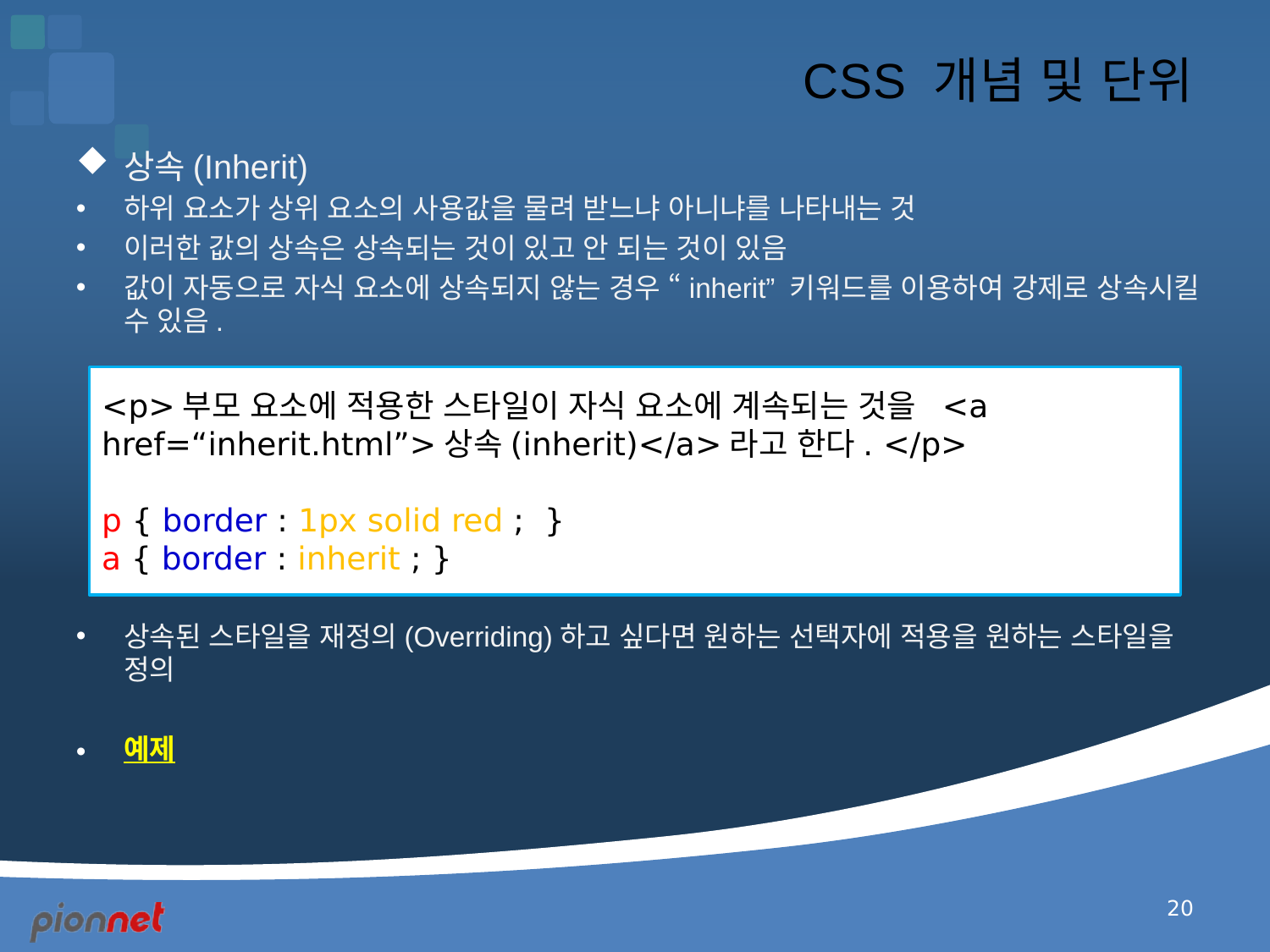

# CSS 개념 및 단위
상속(Inherit)
하위 요소가 상위 요소의 사용값을 물려 받느냐 아니냐를 나타내는 것
이러한 값의 상속은 상속되는 것이 있고 안 되는 것이 있음
값이 자동으로 자식 요소에 상속되지 않는 경우 “inherit” 키워드를 이용하여 강제로 상속시킬 수 있음.

상속된 스타일을 재정의(Overriding)하고 싶다면 원하는 선택자에 적용을 원하는 스타일을 정의

예제

<p>부모 요소에 적용한 스타일이 자식 요소에 계속되는 것을  <a href=“inherit.html”>상속(inherit)</a>라고 한다. </p>

p { border : 1px solid red ;  }
a { border : inherit ; }
20